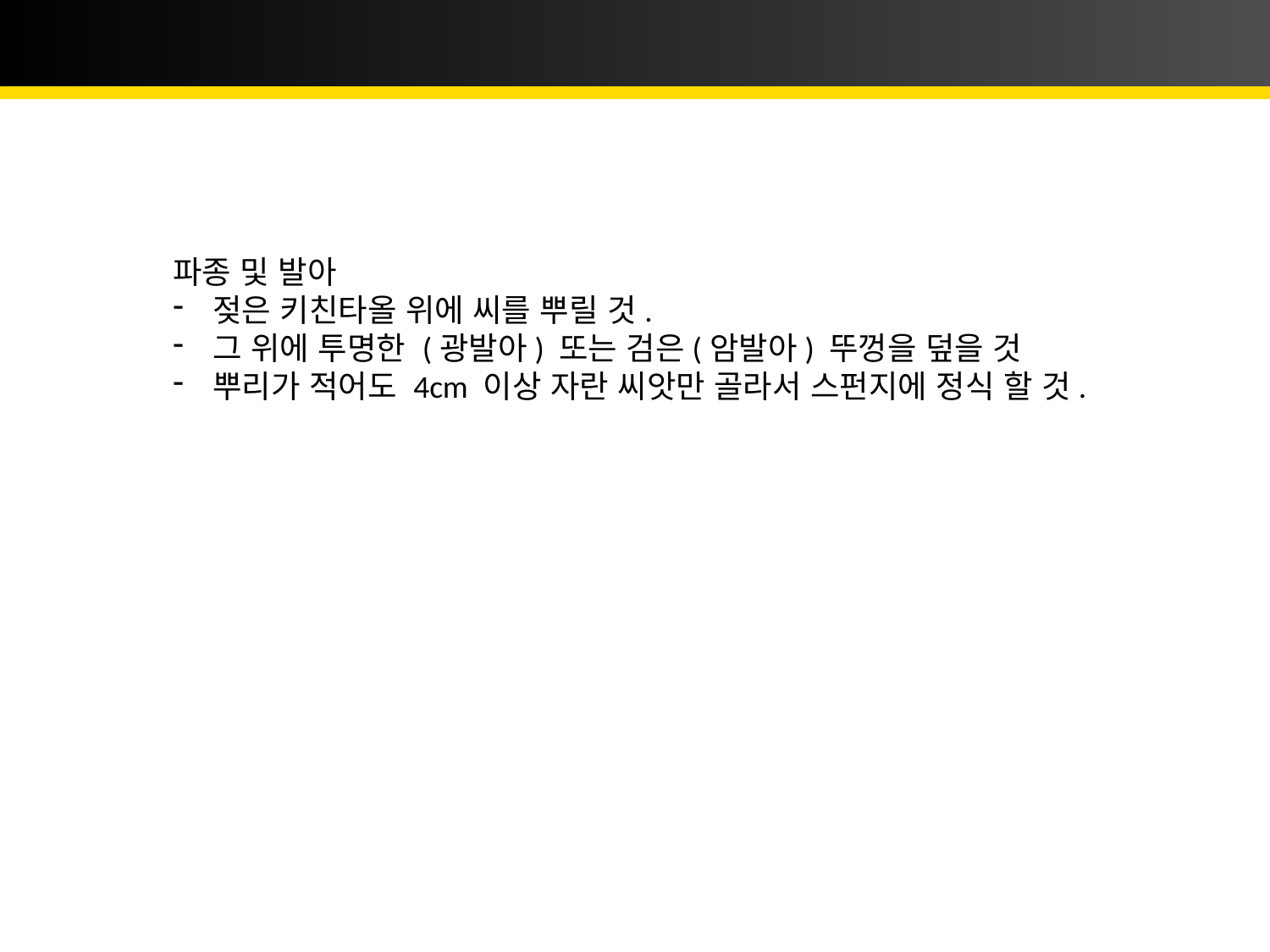

# Sowing
파종 및 발아
젖은 키친타올 위에 씨를 뿌릴 것.
그 위에 투명한 (광발아) 또는 검은(암발아) 뚜껑을 덮을 것
뿌리가 적어도 4cm 이상 자란 씨앗만 골라서 스펀지에 정식 할 것.